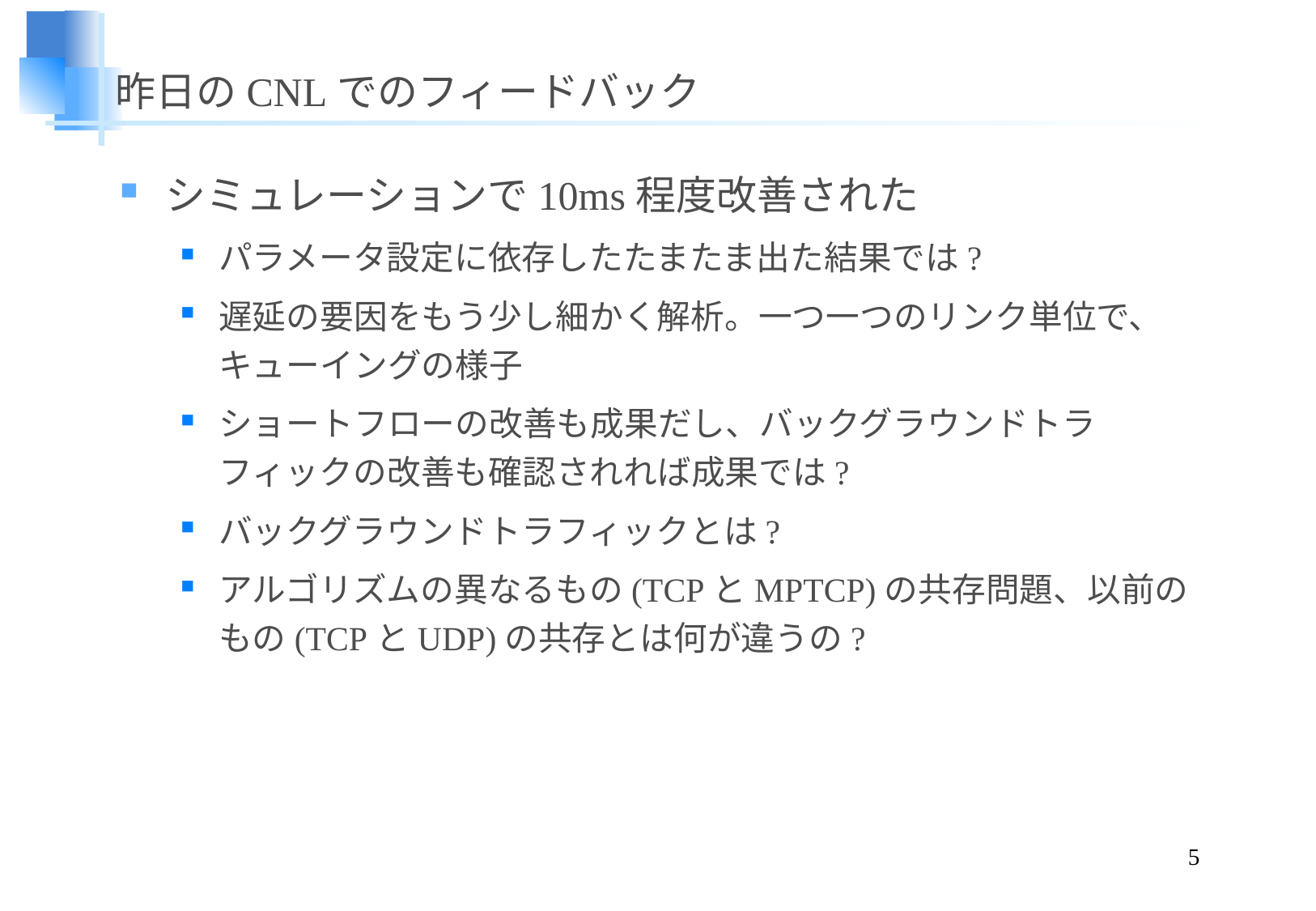

# 昨日のCNLでのフィードバック
シミュレーションで10ms程度改善された
パラメータ設定に依存したたまたま出た結果では?
遅延の要因をもう少し細かく解析。一つ一つのリンク単位で、キューイングの様子
ショートフローの改善も成果だし、バックグラウンドトラフィックの改善も確認されれば成果では?
バックグラウンドトラフィックとは?
アルゴリズムの異なるもの(TCPとMPTCP)の共存問題、以前のもの(TCPとUDP)の共存とは何が違うの?
5